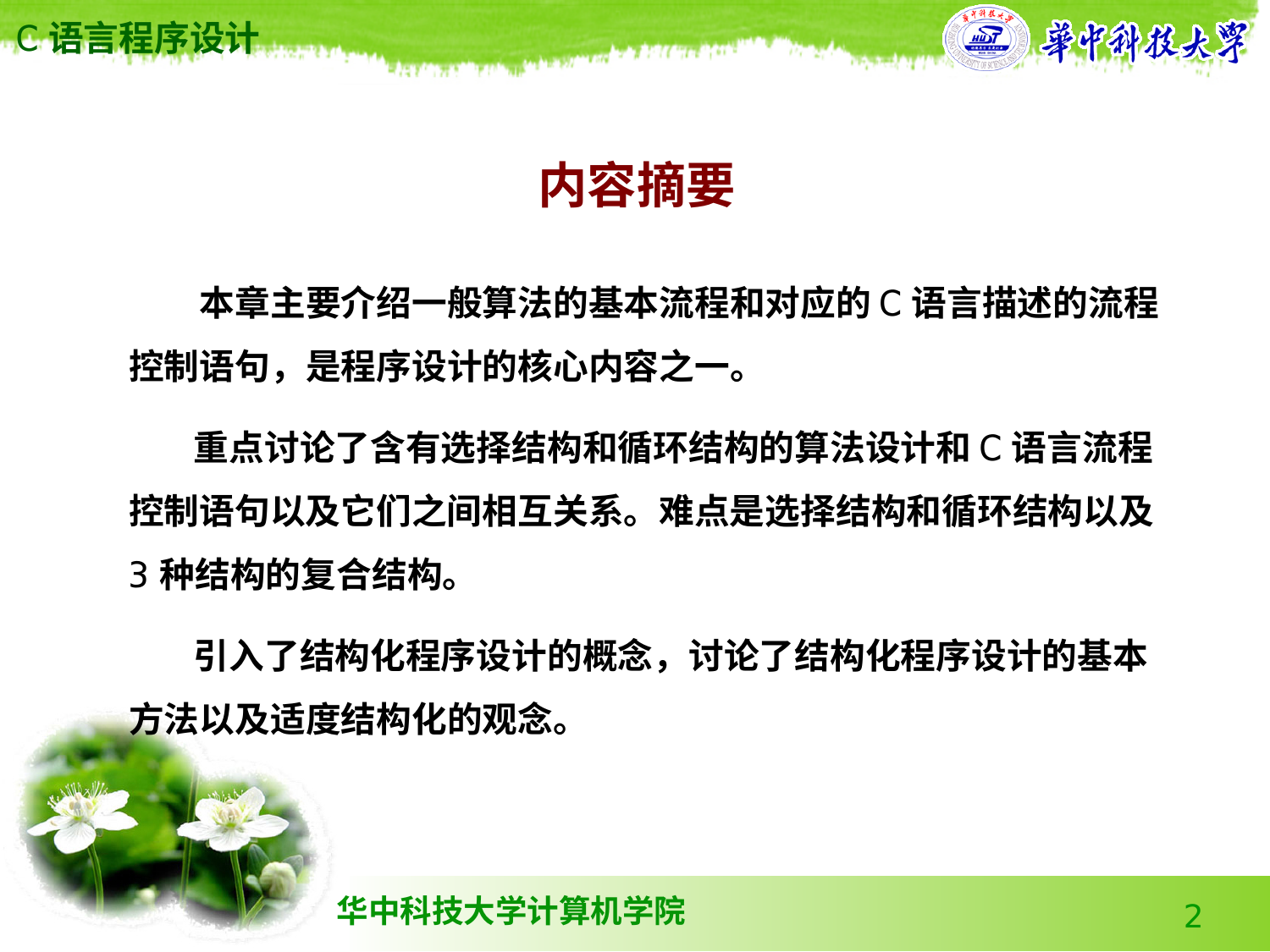

内容摘要
　　本章主要介绍一般算法的基本流程和对应的C语言描述的流程控制语句，是程序设计的核心内容之一。
       重点讨论了含有选择结构和循环结构的算法设计和C语言流程控制语句以及它们之间相互关系。难点是选择结构和循环结构以及3种结构的复合结构。
       引入了结构化程序设计的概念，讨论了结构化程序设计的基本方法以及适度结构化的观念。
2